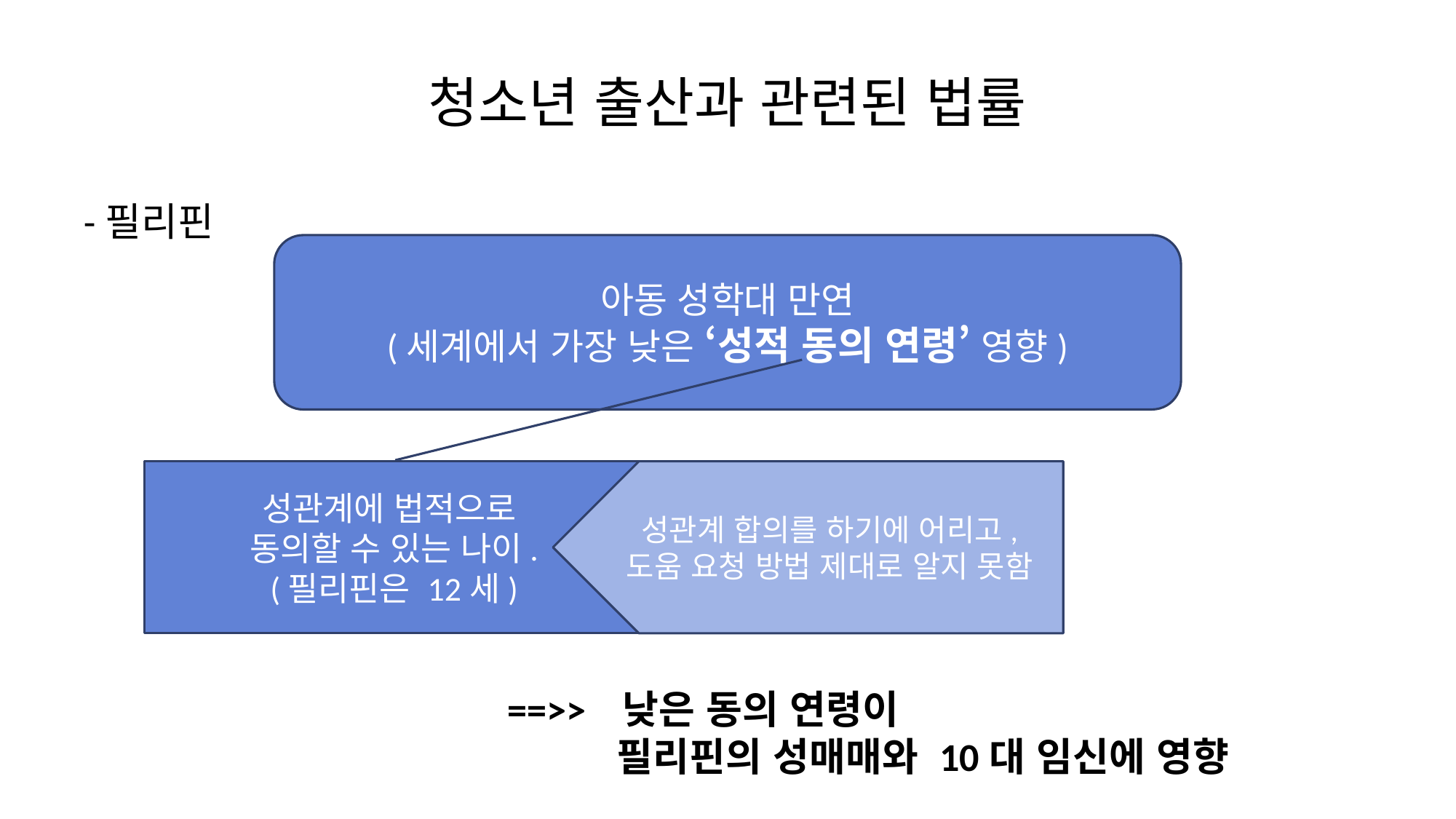

# 청소년 출산과 관련된 법률
-필리핀

아동 성학대 만연
(세계에서 가장 낮은 ‘성적 동의 연령’ 영향)
성관계에 법적으로
동의할 수 있는 나이.
(필리핀은 12세)
성관계 합의를 하기에 어리고,
도움 요청 방법 제대로 알지 못함
==>>   낮은 동의 연령이
	필리핀의 성매매와 10대 임신에 영향